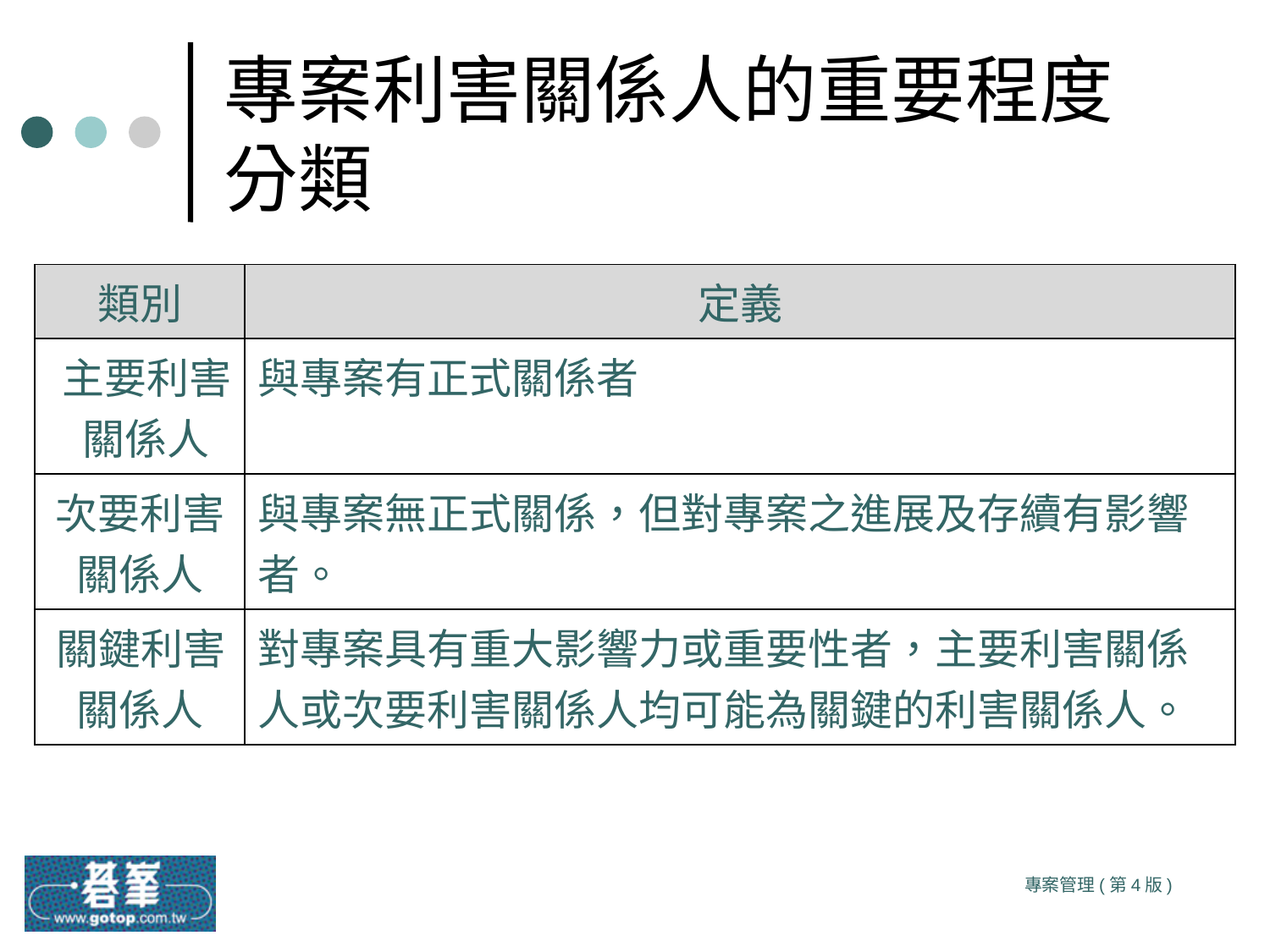

# 專案利害關係人的重要程度分類
| 類別 | 定義 |
| --- | --- |
| 主要利害關係人 | 與專案有正式關係者 |
| 次要利害關係人 | 與專案無正式關係，但對專案之進展及存續有影響者。 |
| 關鍵利害關係人 | 對專案具有重大影響力或重要性者，主要利害關係人或次要利害關係人均可能為關鍵的利害關係人。 |
專案管理(第4版)